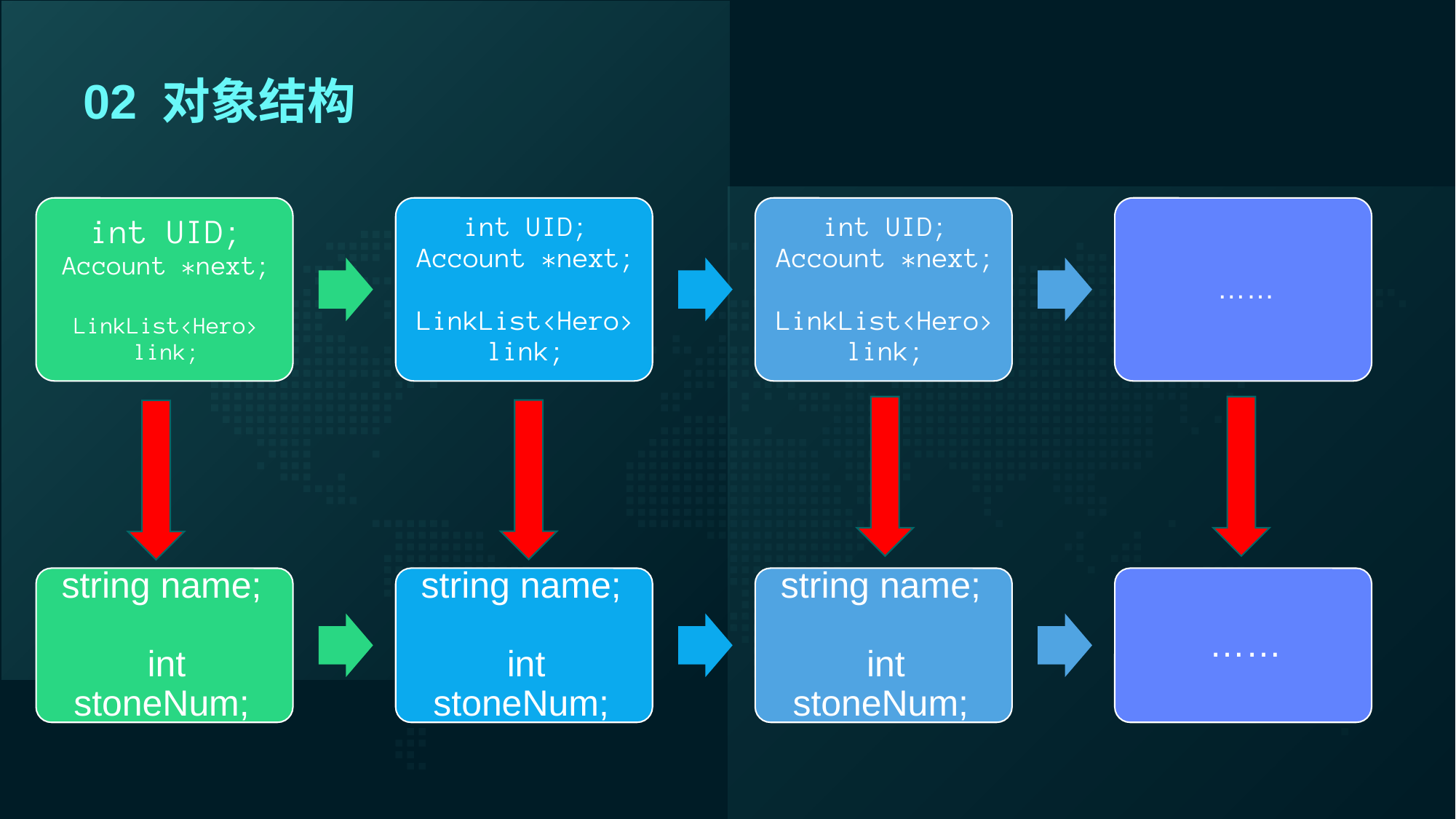

# 02 对象结构
int UID;
Account *next;
LinkList<Hero> link;

int UID;
Account *next;
LinkList<Hero> link;

int UID;
Account *next;
LinkList<Hero> link;

……

string name;
int stoneNum;

string name;
int stoneNum;

string name;
int stoneNum;

……